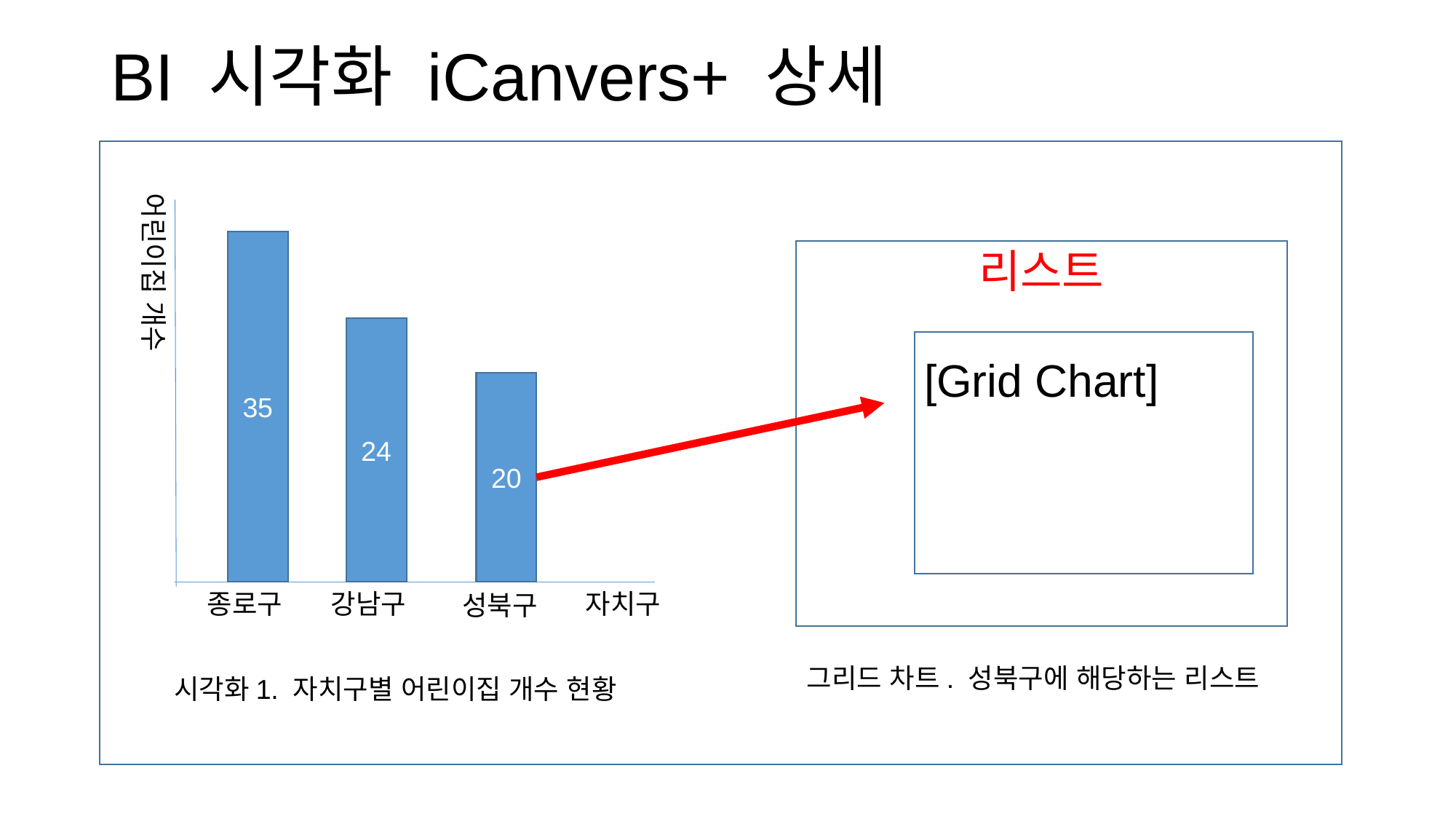

BI 시각화 iCanvers+ 상세

어린이집 개수
35
리스트

[Grid Chart]

24

20
종로구
강남구
자치구
성북구
그리드 차트. 성북구에 해당하는 리스트
시각화1. 자치구별 어린이집 개수 현황